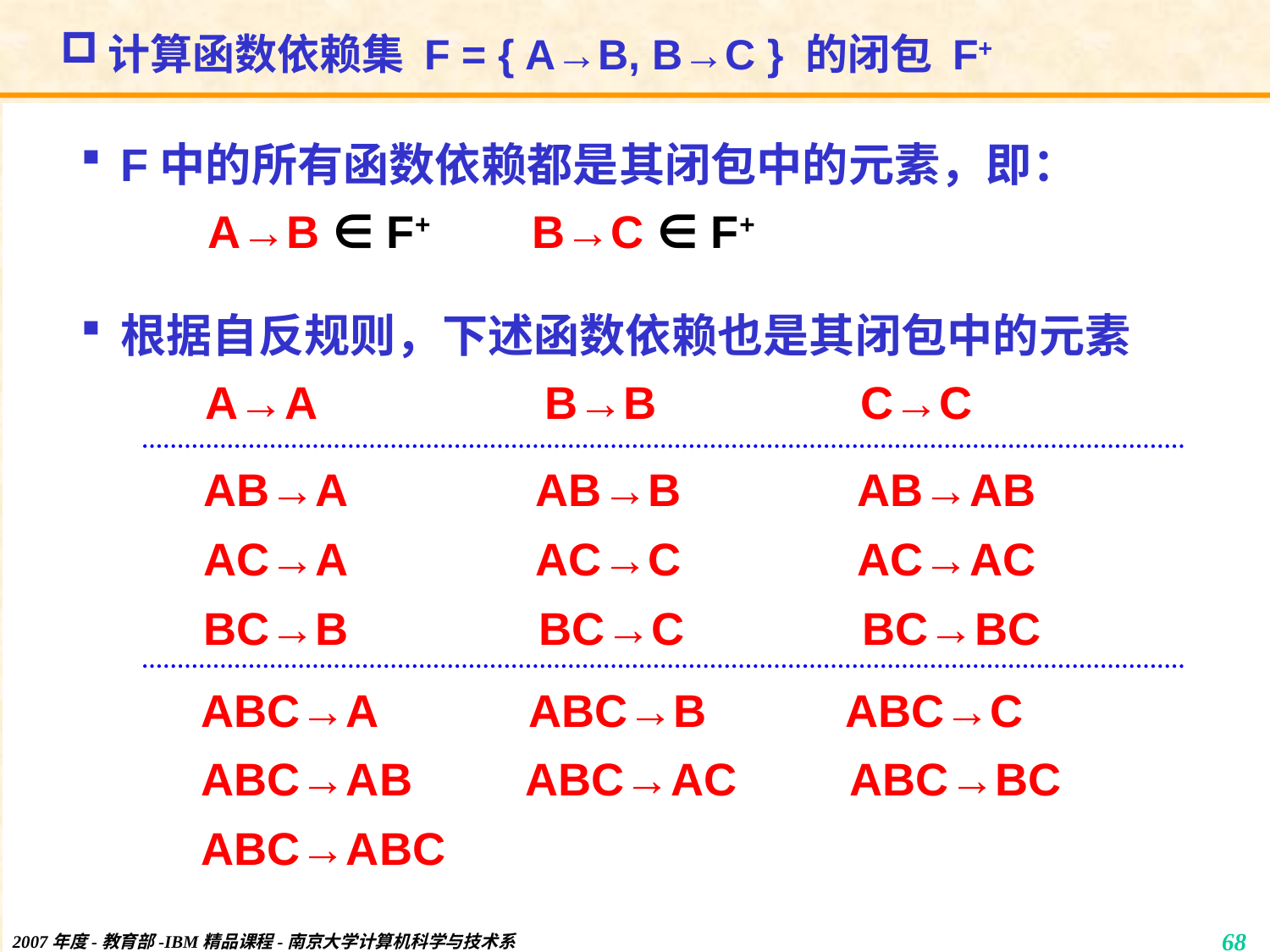

# 计算函数依赖集 F = { A→B, B→C } 的闭包 F+

F中的所有函数依赖都是其闭包中的元素，即：
A→B ∈ F+        B→C ∈ F+
根据自反规则，下述函数依赖也是其闭包中的元素
A→A                  B→B                C→C
AB→A               AB→B              AB→AB
AC→A               AC→C              AC→AC
BC→B               BC→C              BC→BC

ABC→A            ABC→B           ABC→C
ABC→AB         ABC→AC         ABC→BC
ABC→ABC

68
2007年度-教育部-IBM精品课程-南京大学计算机科学与技术系